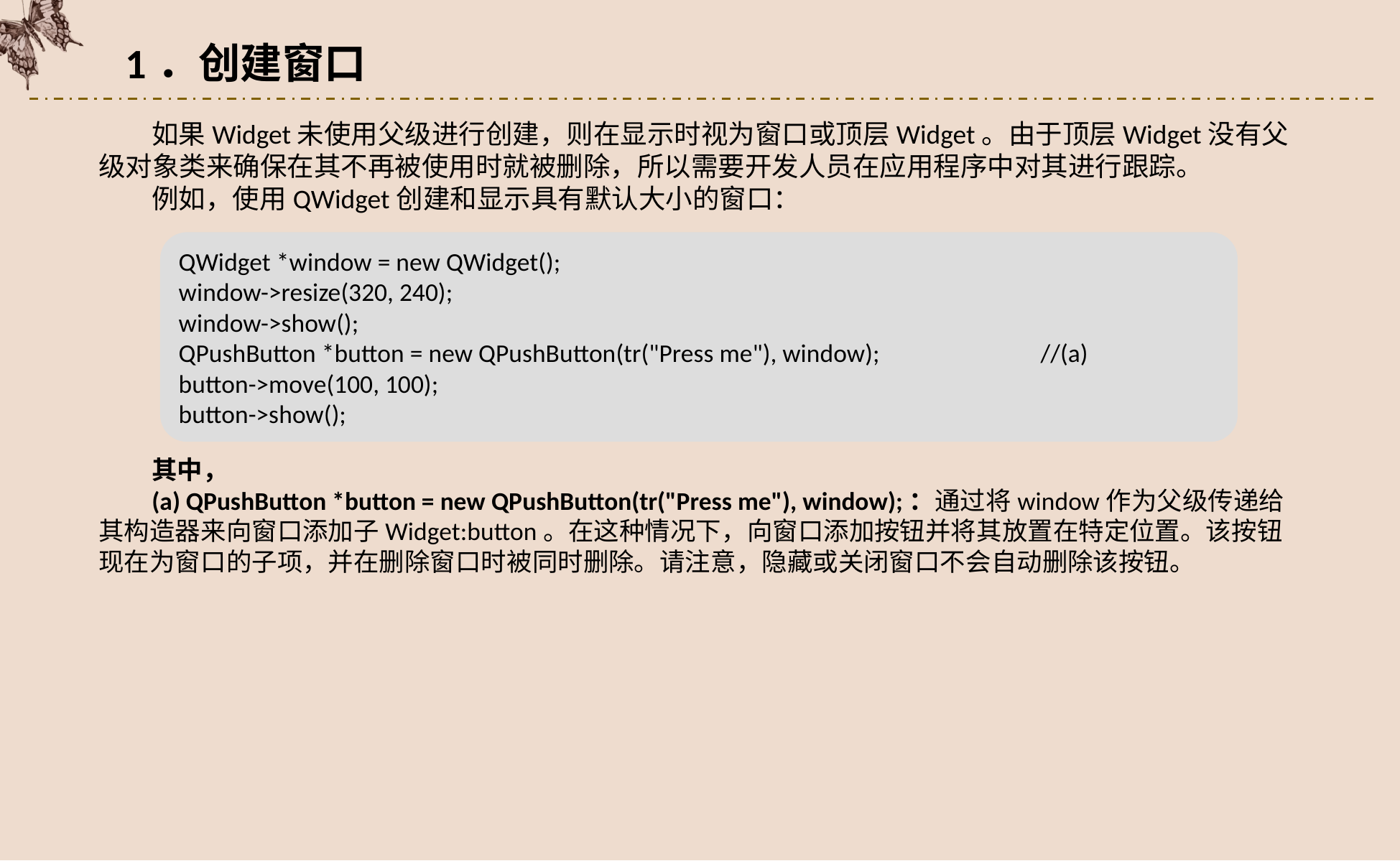

1．创建窗口
如果Widget未使用父级进行创建，则在显示时视为窗口或顶层Widget。由于顶层Widget没有父级对象类来确保在其不再被使用时就被删除，所以需要开发人员在应用程序中对其进行跟踪。
例如，使用QWidget创建和显示具有默认大小的窗口：
QWidget *window = new QWidget();
window->resize(320, 240);
window->show();
QPushButton *button = new QPushButton(tr("Press me"), window);		//(a)
button->move(100, 100);
button->show();
其中，
(a) QPushButton *button = new QPushButton(tr("Press me"), window);：通过将window作为父级传递给其构造器来向窗口添加子Widget:button。在这种情况下，向窗口添加按钮并将其放置在特定位置。该按钮现在为窗口的子项，并在删除窗口时被同时删除。请注意，隐藏或关闭窗口不会自动删除该按钮。